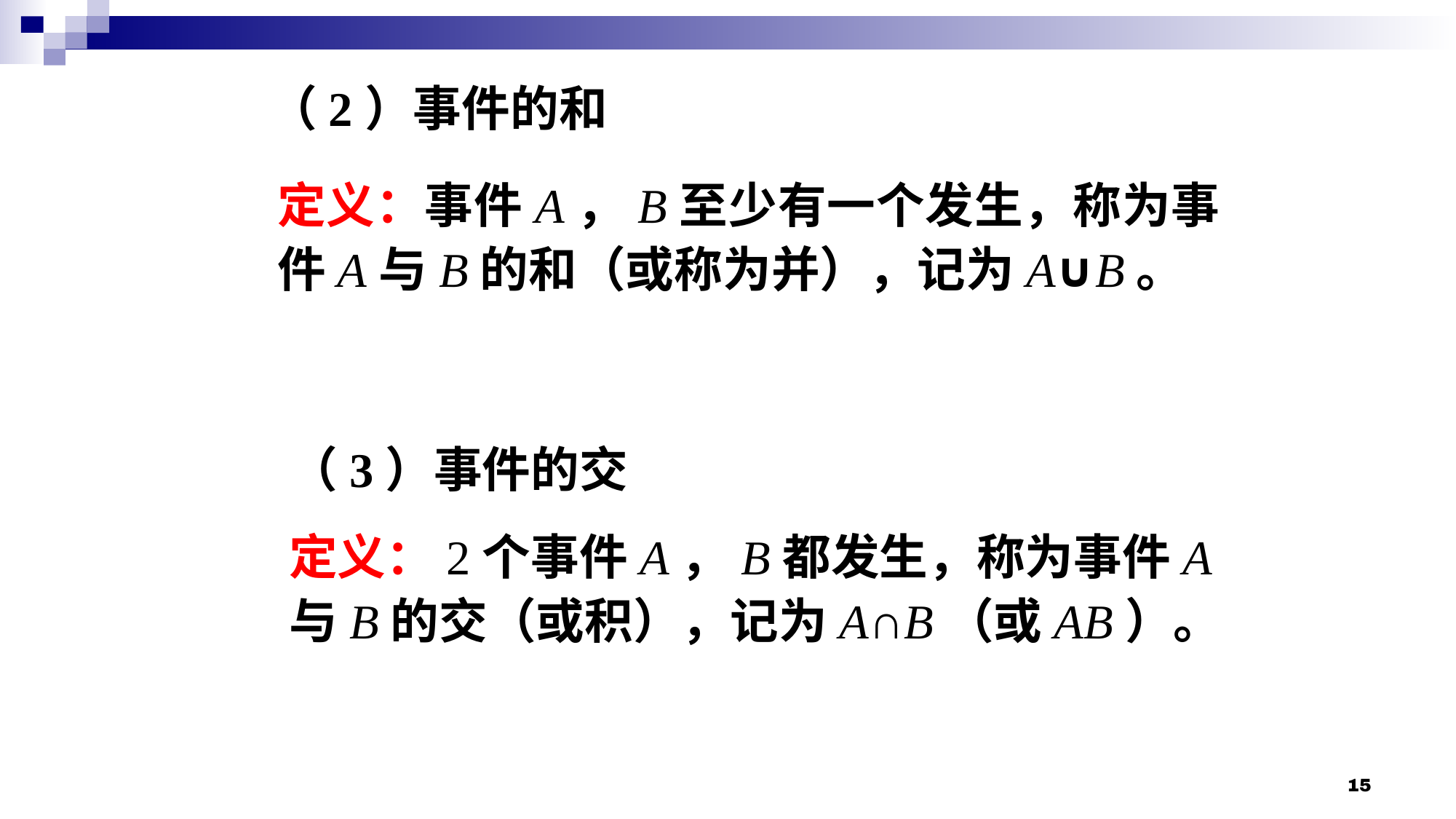

（2）事件的和
定义：事件A，B至少有一个发生，称为事件A与B的和（或称为并），记为A∪B。
（3）事件的交
定义：2个事件A，B都发生，称为事件A与B的交（或积），记为A∩B（或AB）。
15